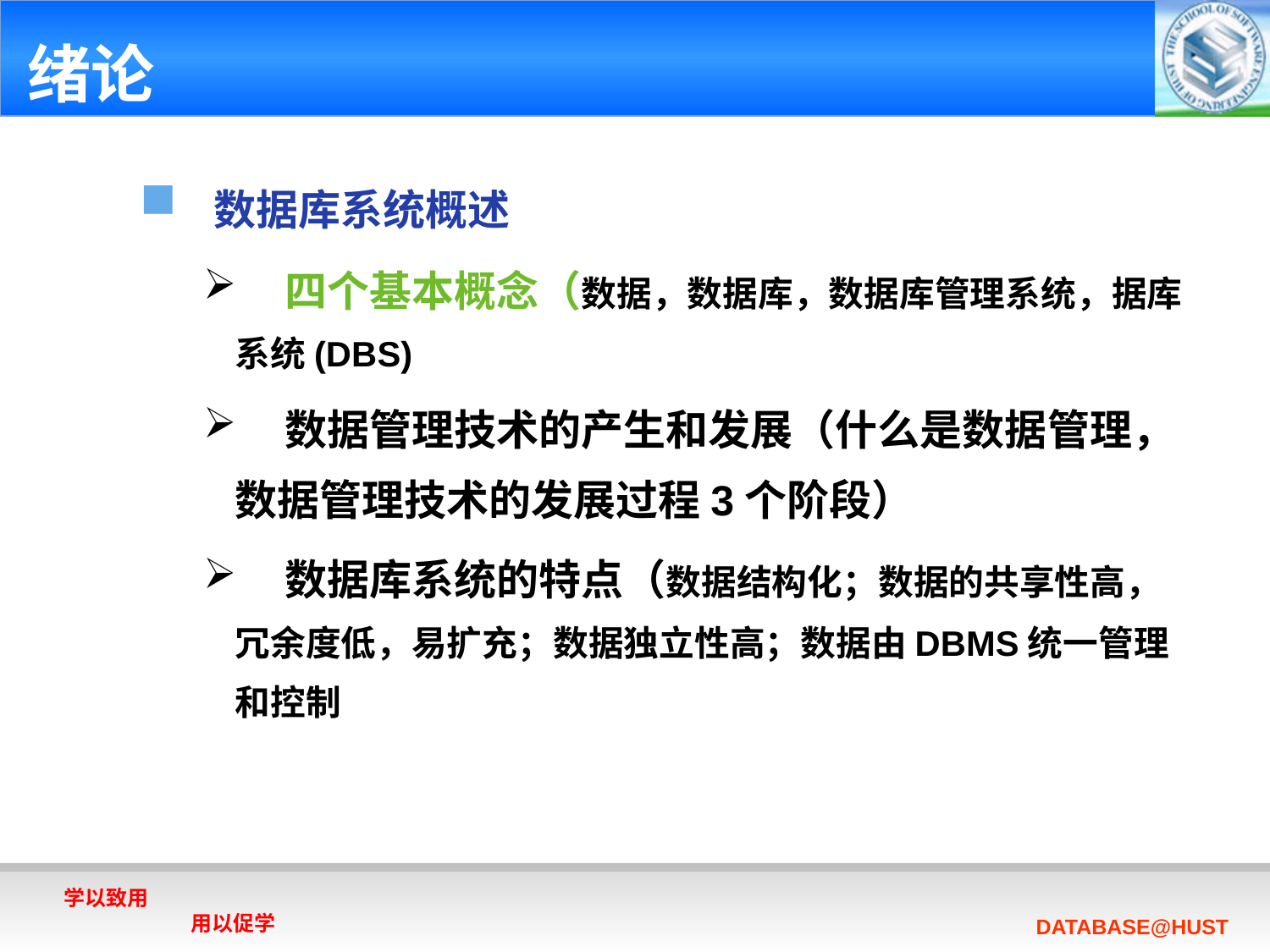

# 绪论
  数据库系统概述
    四个基本概念（数据，数据库，数据库管理系统，据库系统(DBS)
    数据管理技术的产生和发展（什么是数据管理，数据管理技术的发展过程3个阶段）
    数据库系统的特点（数据结构化；数据的共享性高，冗余度低，易扩充；数据独立性高；数据由DBMS统一管理和控制